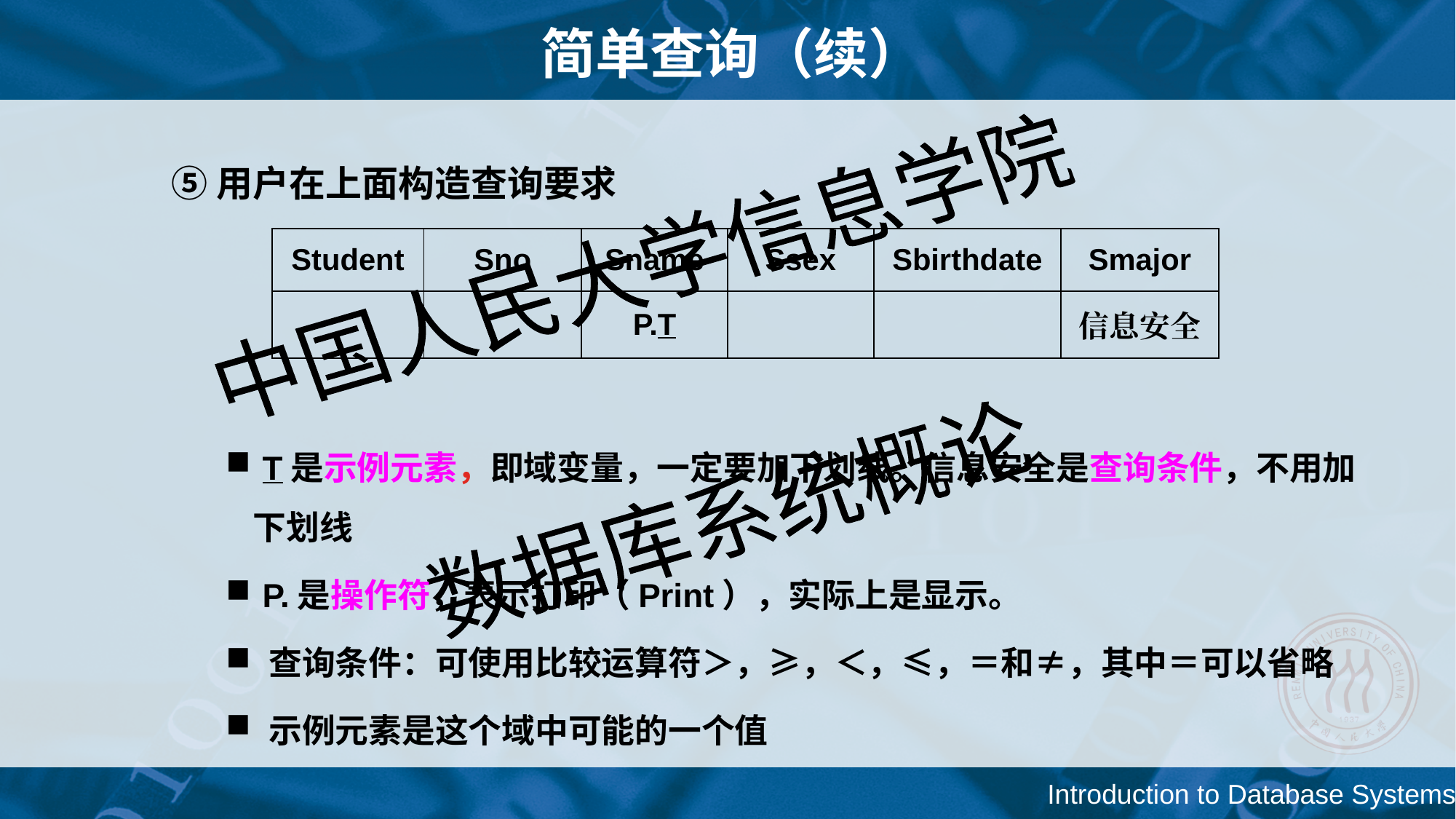

# 简单查询（续）
⑤用户在上面构造查询要求

 T是示例元素，即域变量，一定要加下划线。信息安全是查询条件，不用加下划线
 P.是操作符，表示打印（Print），实际上是显示。
 查询条件：可使用比较运算符＞，≥，＜，≤，＝和≠，其中＝可以省略
 示例元素是这个域中可能的一个值
| Student | Sno | Sname | Ssex | Sbirthdate | Smajor |
| --- | --- | --- | --- | --- | --- |
|  |  | P.T |  |  | 信息安全 |